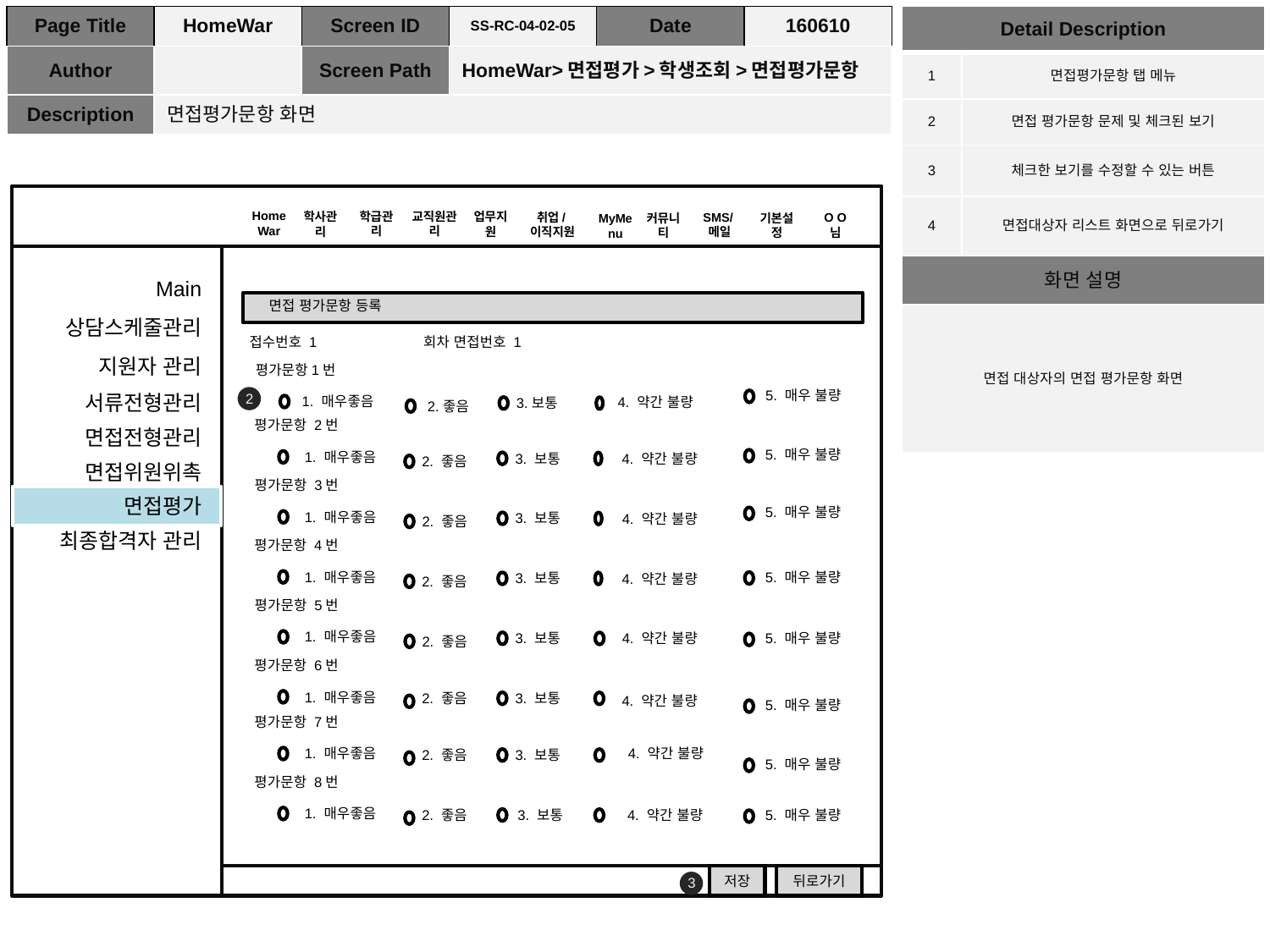

| Page Title | HomeWar | Screen ID | SS-RC-04-02-05 | Date | 160610 |
| --- | --- | --- | --- | --- | --- |
| Author |  | Screen Path | HomeWar>면접평가>학생조회>면접평가문항 |  |  |
| Description | 면접평가문항 화면 |  |  |  |  |
| Detail Description |  |
| --- | --- |
| 1 | 면접평가문항 탭 메뉴 |
| 2 | 면접 평가문항 문제 및 체크된 보기 |
| 3 | 체크한 보기를 수정할 수 있는 버튼 |
| 4 | 면접대상자 리스트 화면으로 뒤로가기 |
| 화면 설명 |  |
| 면접 대상자의 면접 평가문항 화면 |  |

HomeWar
학급관리
교직원관리
업무지원
학사관리
취업/이직지원
SMS/메일
O O 님
커뮤니티
기본설정
MyMenu

Main
면접 평가문항 등록

상담스케줄관리
접수번호 1
회차 면접번호 1
지원자 관리
평가문항1번
5. 매우 불량
서류전형관리
2

1. 매우좋음
4. 약간 불량
3.보통

2.좋음

평가문항 2번
면접전형관리
5. 매우 불량
1. 매우좋음
3. 보통
4. 약간 불량
2. 좋음

면접위원위촉

평가문항 3번

면접평가
5. 매우 불량
1. 매우좋음
3. 보통
4. 약간 불량
2. 좋음

최종합격자 관리
평가문항 4번
1. 매우좋음
5. 매우 불량
3. 보통

4. 약간 불량
2. 좋음

평가문항 5번
1. 매우좋음
3. 보통
5. 매우 불량
4. 약간 불량
2. 좋음

평가문항 6번
1. 매우좋음
2. 좋음
3. 보통
4. 약간 불량
5. 매우 불량

평가문항 7번
1. 매우좋음
4. 약간 불량
2. 좋음
3. 보통

5. 매우 불량

평가문항 8번
1. 매우좋음
2. 좋음
3. 보통
4. 약간 불량
5. 매우 불량

저장
뒤로가기
3